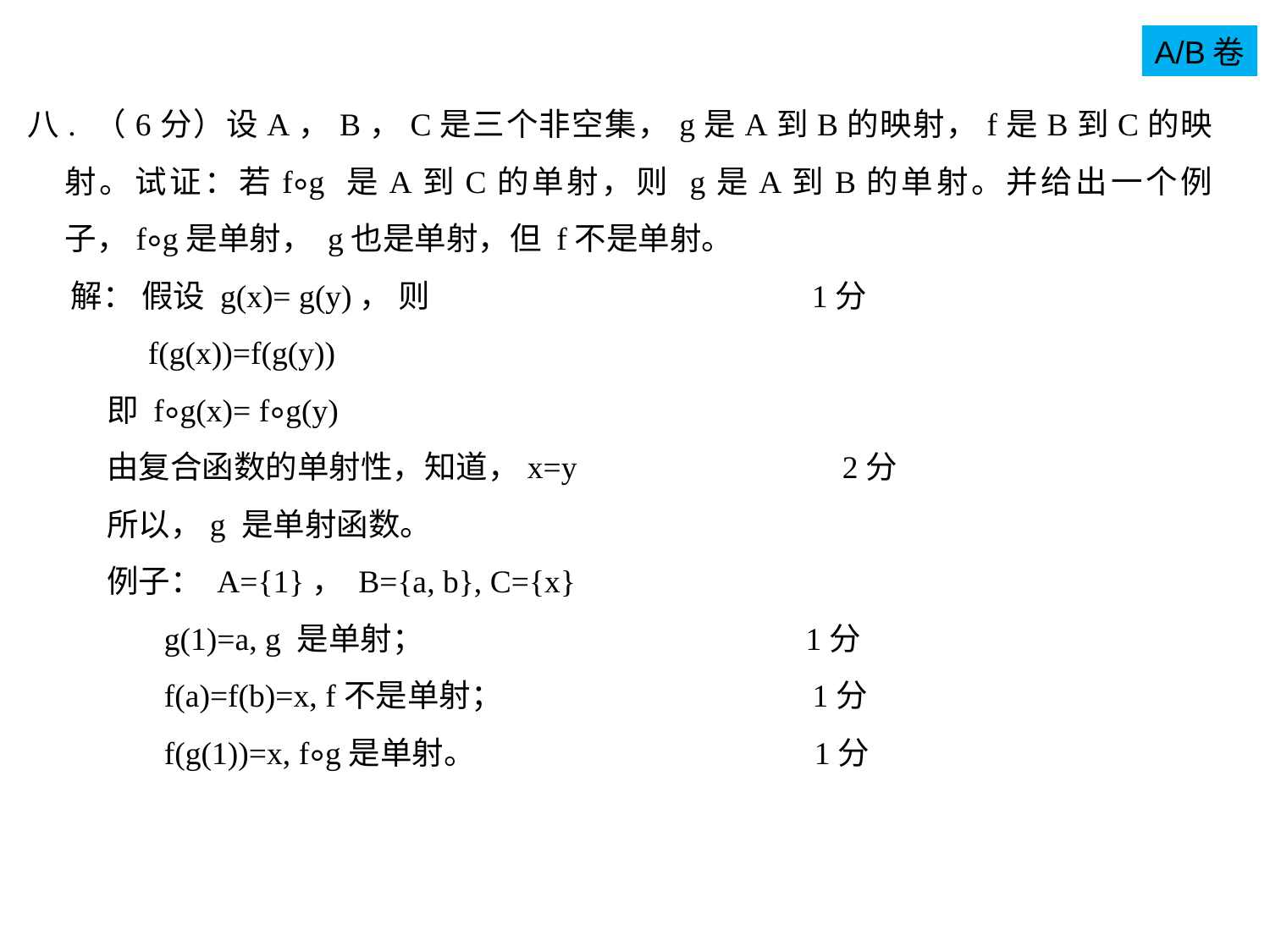

A/B卷
八. （6分）设A，B，C是三个非空集，g是A到B的映射，f是B到C的映射。试证：若f∘g 是A到C的单射，则 g是A到B的单射。并给出一个例子，f∘g是单射， g也是单射，但 f不是单射。
     解： 假设 g(x)= g(y)， 则                                                    1分
               f(g(x))=f(g(y))
          即 f∘g(x)= f∘g(y)
          由复合函数的单射性，知道，x=y                                 2分
          所以，g 是单射函数。
          例子： A={1}， B={a, b}, C={x}
                 g(1)=a, g 是单射；                                                    1分
                 f(a)=f(b)=x, f不是单射；                                          1分
                 f(g(1))=x, f∘g是单射。                                              1分